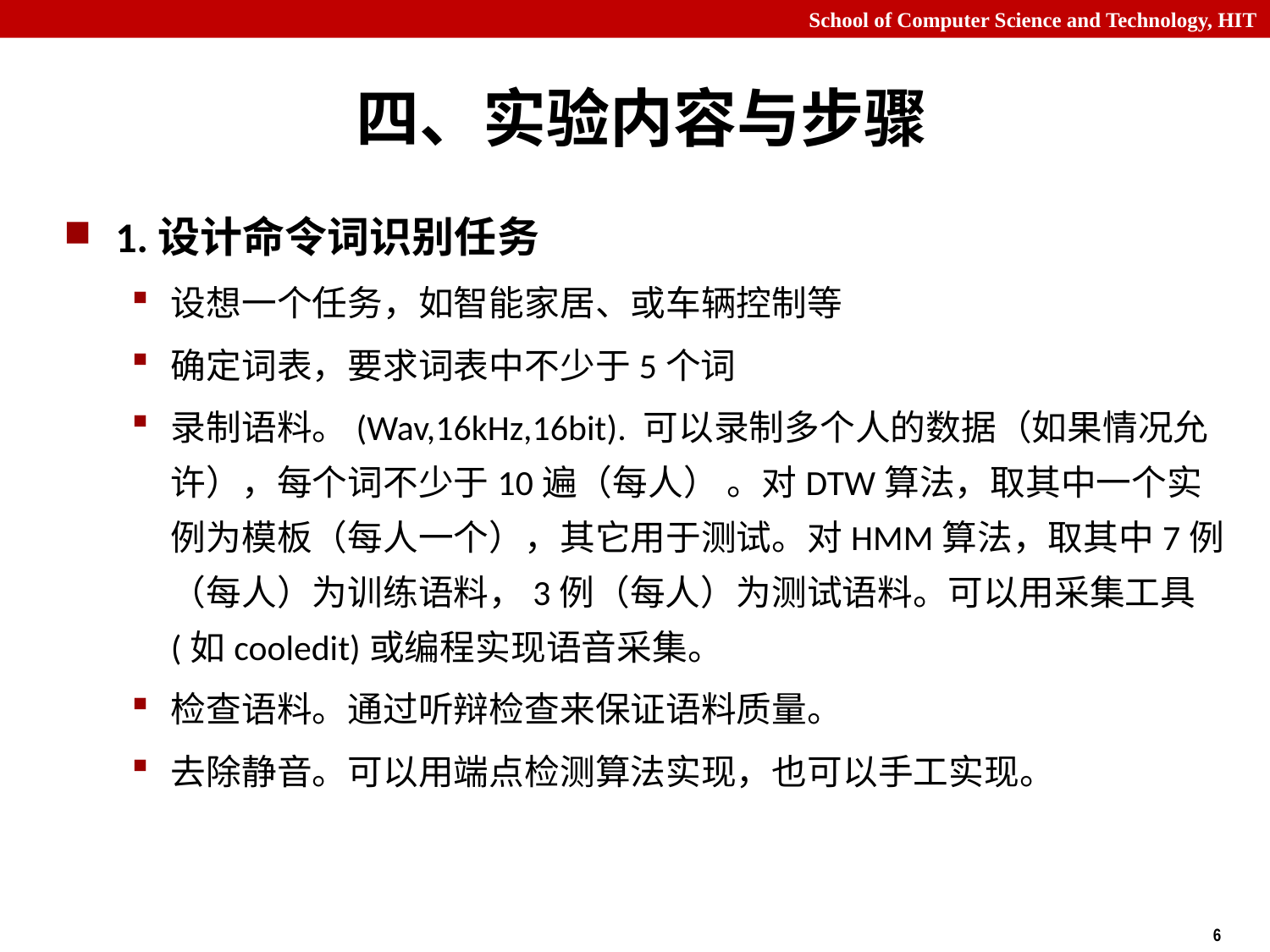

# 四、实验内容与步骤
1.设计命令词识别任务
设想一个任务，如智能家居、或车辆控制等
确定词表，要求词表中不少于5个词
录制语料。(Wav,16kHz,16bit). 可以录制多个人的数据（如果情况允许），每个词不少于10遍（每人） 。对DTW算法，取其中一个实例为模板（每人一个），其它用于测试。对HMM算法，取其中7例（每人）为训练语料，3例（每人）为测试语料。可以用采集工具(如cooledit)或编程实现语音采集。
检查语料。通过听辩检查来保证语料质量。
去除静音。可以用端点检测算法实现，也可以手工实现。